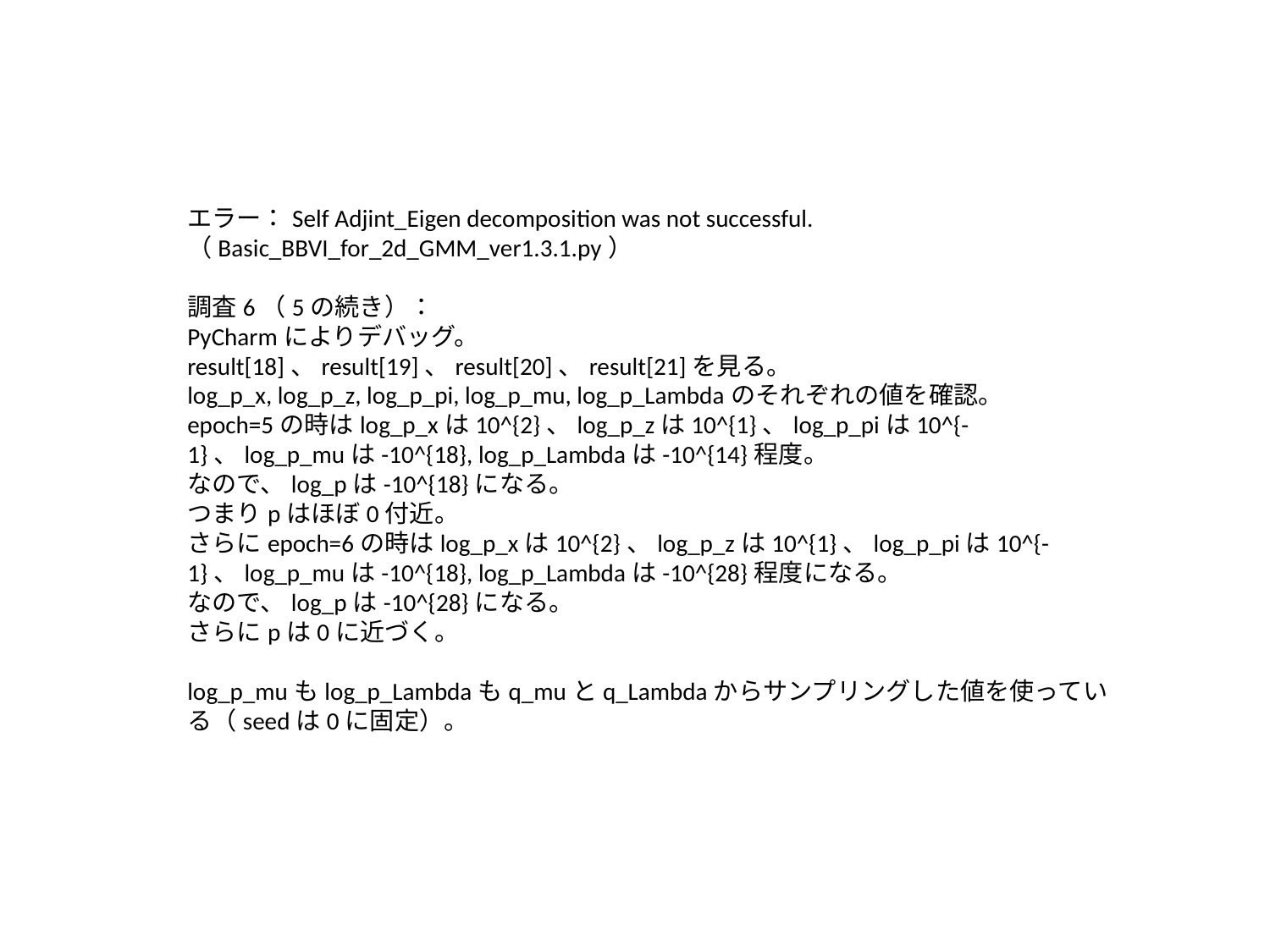

エラー：Self Adjint_Eigen decomposition was not successful.
（Basic_BBVI_for_2d_GMM_ver1.3.1.py）

調査6（5の続き）：
PyCharmによりデバッグ。
result[18]、result[19]、result[20]、result[21]を見る。
log_p_x, log_p_z, log_p_pi, log_p_mu, log_p_Lambdaのそれぞれの値を確認。
epoch=5の時はlog_p_xは10^{2}、log_p_zは10^{1}、log_p_piは10^{-1}、log_p_muは-10^{18}, log_p_Lambdaは-10^{14}程度。
なので、log_pは-10^{18}になる。
つまりpはほぼ0付近。
さらにepoch=6の時はlog_p_xは10^{2}、log_p_zは10^{1}、log_p_piは10^{-1}、log_p_muは-10^{18}, log_p_Lambdaは-10^{28}程度になる。
なので、log_pは-10^{28}になる。
さらにpは0に近づく。

log_p_muもlog_p_Lambdaもq_muとq_Lambdaからサンプリングした値を使っている（seedは0に固定）。